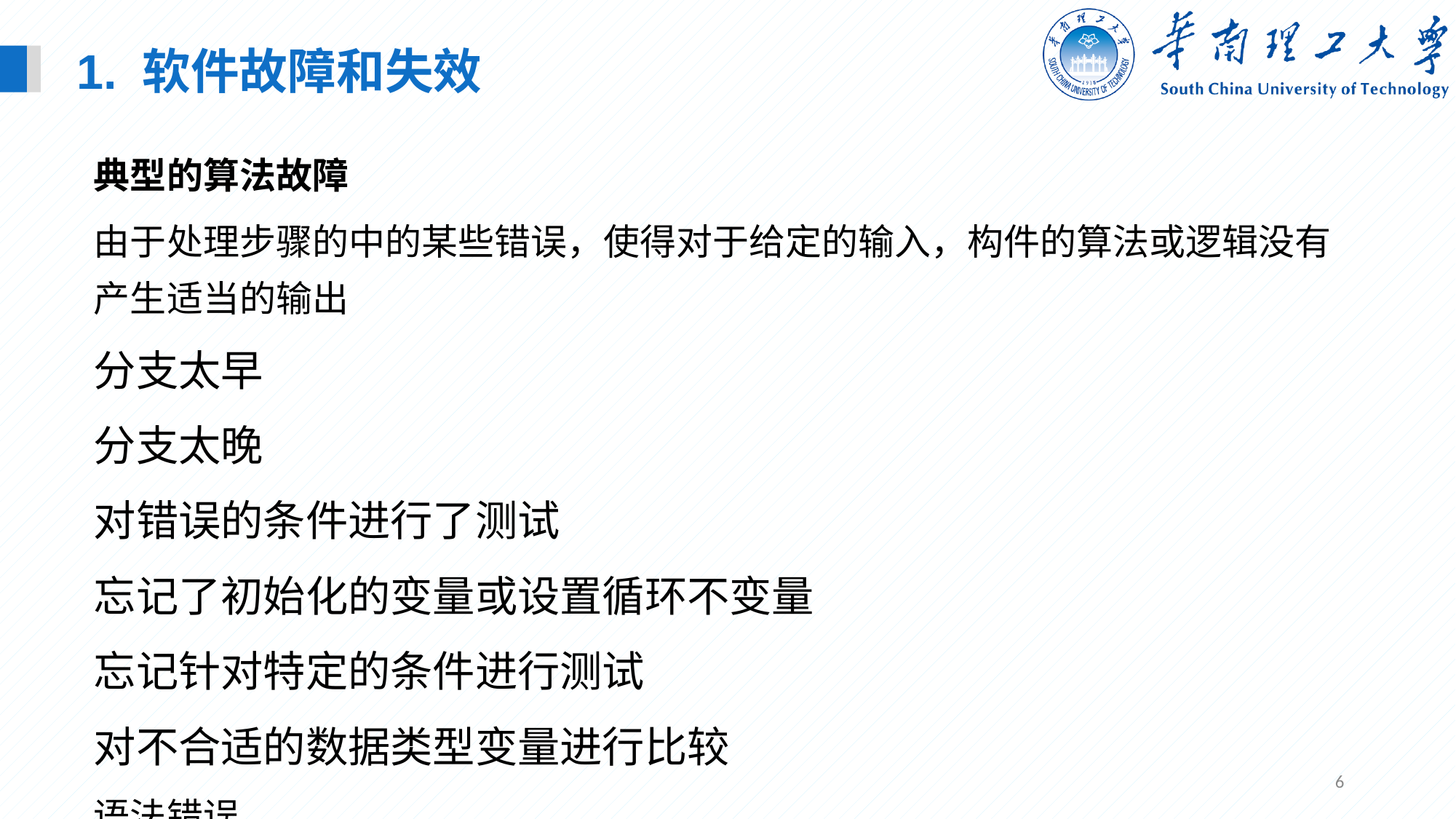

1. 软件故障和失效
典型的算法故障
由于处理步骤的中的某些错误，使得对于给定的输入，构件的算法或逻辑没有产生适当的输出
分支太早
分支太晚
对错误的条件进行了测试
忘记了初始化的变量或设置循环不变量
忘记针对特定的条件进行测试
对不合适的数据类型变量进行比较
语法错误
6